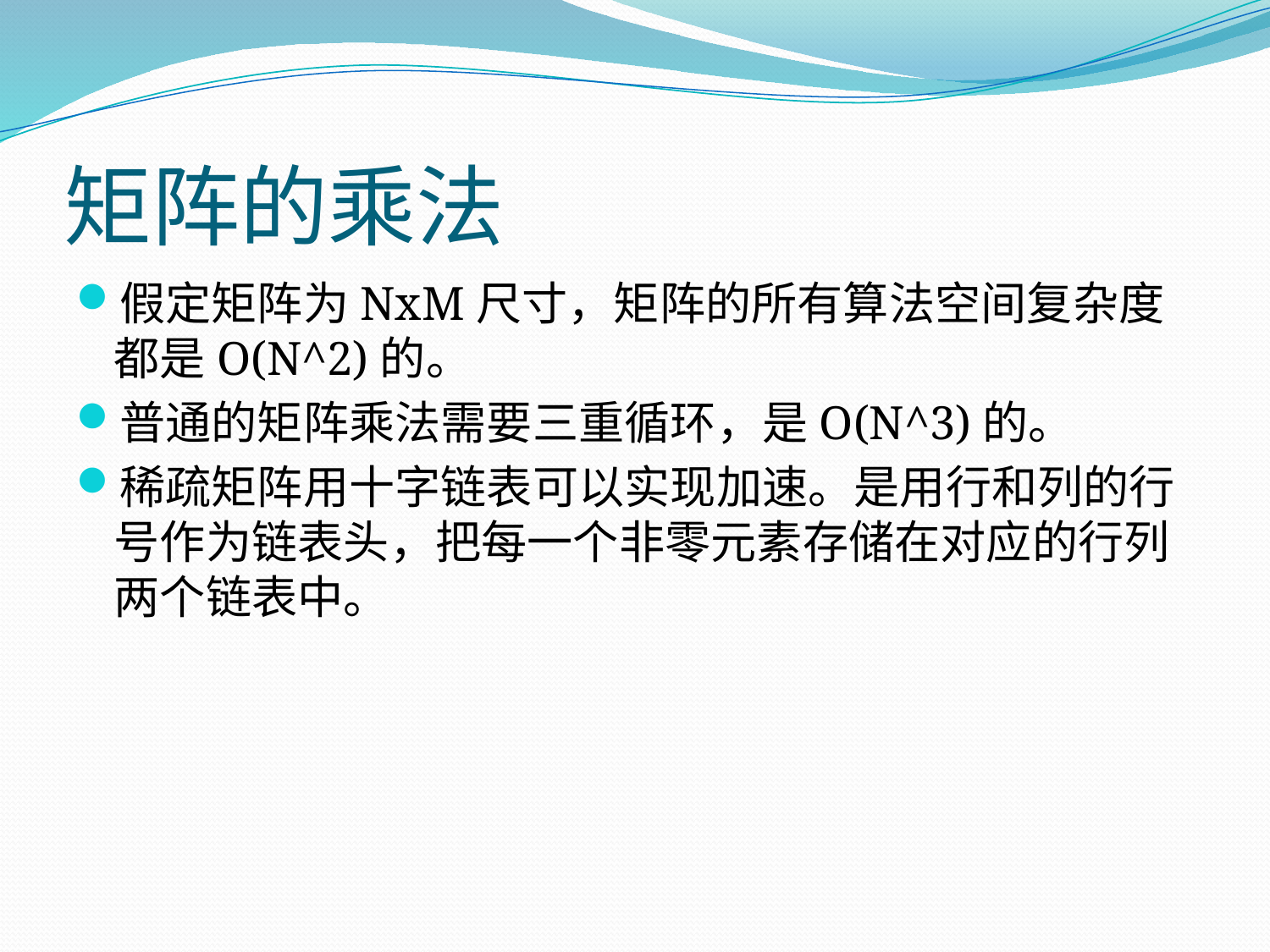

# 矩阵的乘法
假定矩阵为NxM尺寸，矩阵的所有算法空间复杂度都是O(N^2)的。
普通的矩阵乘法需要三重循环，是O(N^3)的。
稀疏矩阵用十字链表可以实现加速。是用行和列的行号作为链表头，把每一个非零元素存储在对应的行列两个链表中。